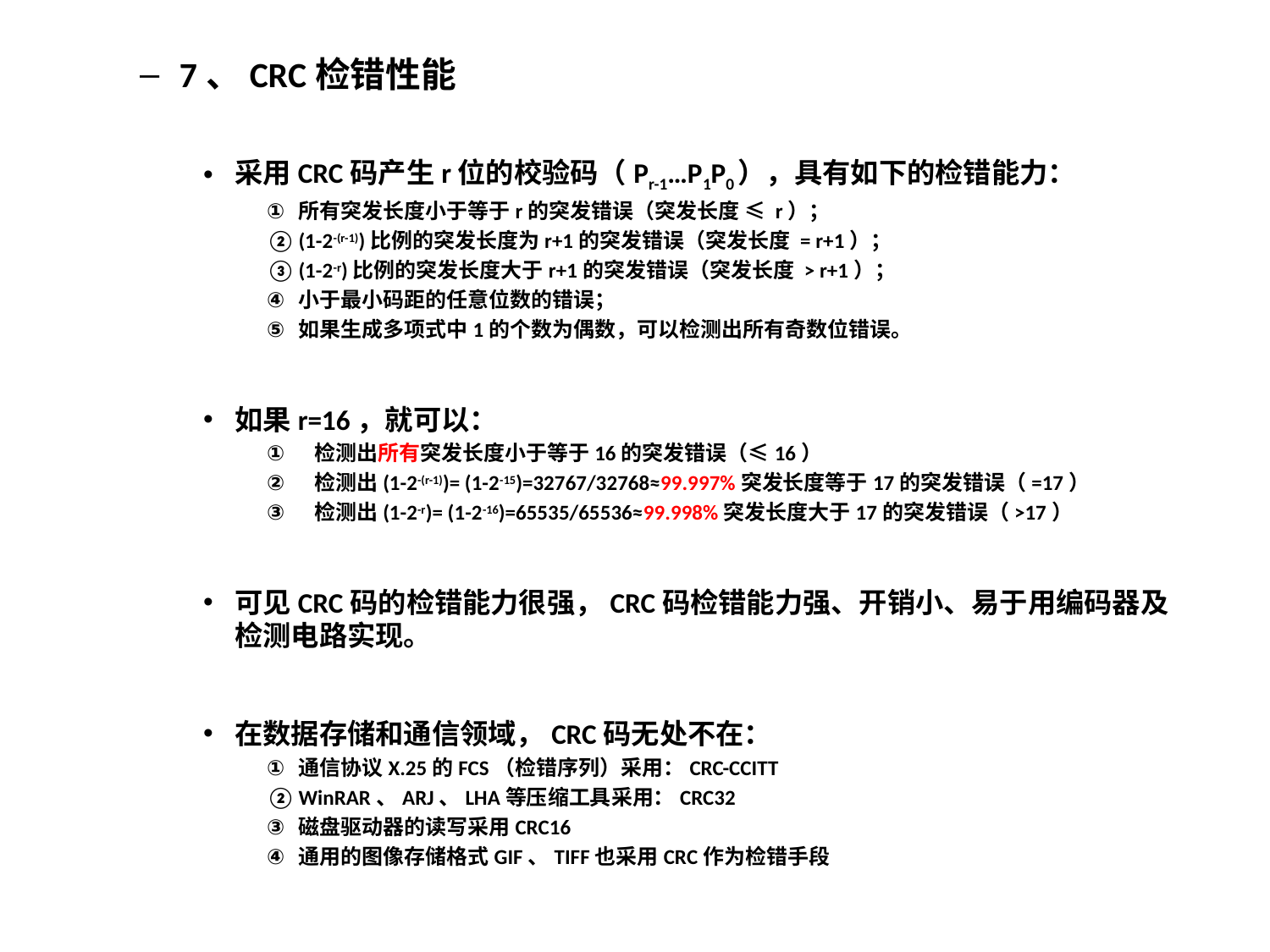

7、CRC检错性能

采用CRC码产生r位的校验码（Pr-1…P1P0），具有如下的检错能力：
所有突发长度小于等于r的突发错误（突发长度 ≤ r）；
(1-2-(r-1))比例的突发长度为r+1的突发错误（突发长度 = r+1）；
(1-2-r)比例的突发长度大于r+1的突发错误（突发长度 > r+1）；
小于最小码距的任意位数的错误；
如果生成多项式中1的个数为偶数，可以检测出所有奇数位错误。

如果r=16，就可以：
检测出所有突发长度小于等于16的突发错误（≤16）
检测出(1-2-(r-1))= (1-2-15)=32767/32768≈99.997%突发长度等于17的突发错误（=17）
检测出(1-2-r)= (1-2-16)=65535/65536≈99.998%突发长度大于17的突发错误（>17）

可见CRC码的检错能力很强，CRC码检错能力强、开销小、易于用编码器及检测电路实现。

在数据存储和通信领域，CRC码无处不在：
通信协议X.25的FCS（检错序列）采用：CRC-CCITT
WinRAR、ARJ、LHA等压缩工具采用：CRC32
磁盘驱动器的读写采用CRC16
通用的图像存储格式GIF、TIFF也采用CRC作为检错手段